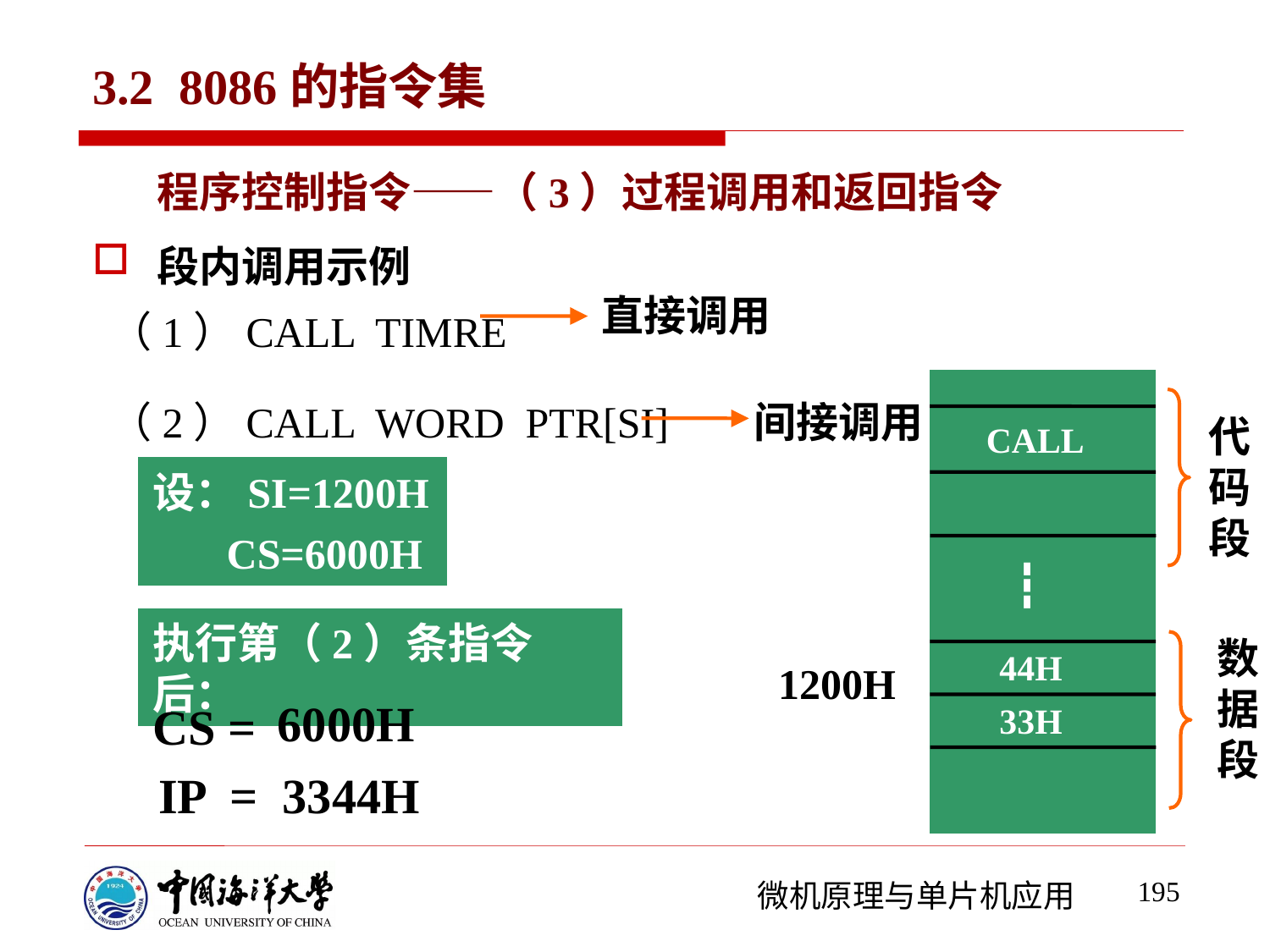

# 3.2  8086的指令集
程序控制指令——（3）过程调用和返回指令
段内调用示例
（1）CALL  TIMRE
（2）CALL  WORD  PTR[SI]
直接调用

间接调用

代码段

CALL

设：SI=1200H
       CS=6000H

┇
执行第（2）条指令后：
数据段

44H

1200H
6000H
CS =
33H

IP  =
3344H
195